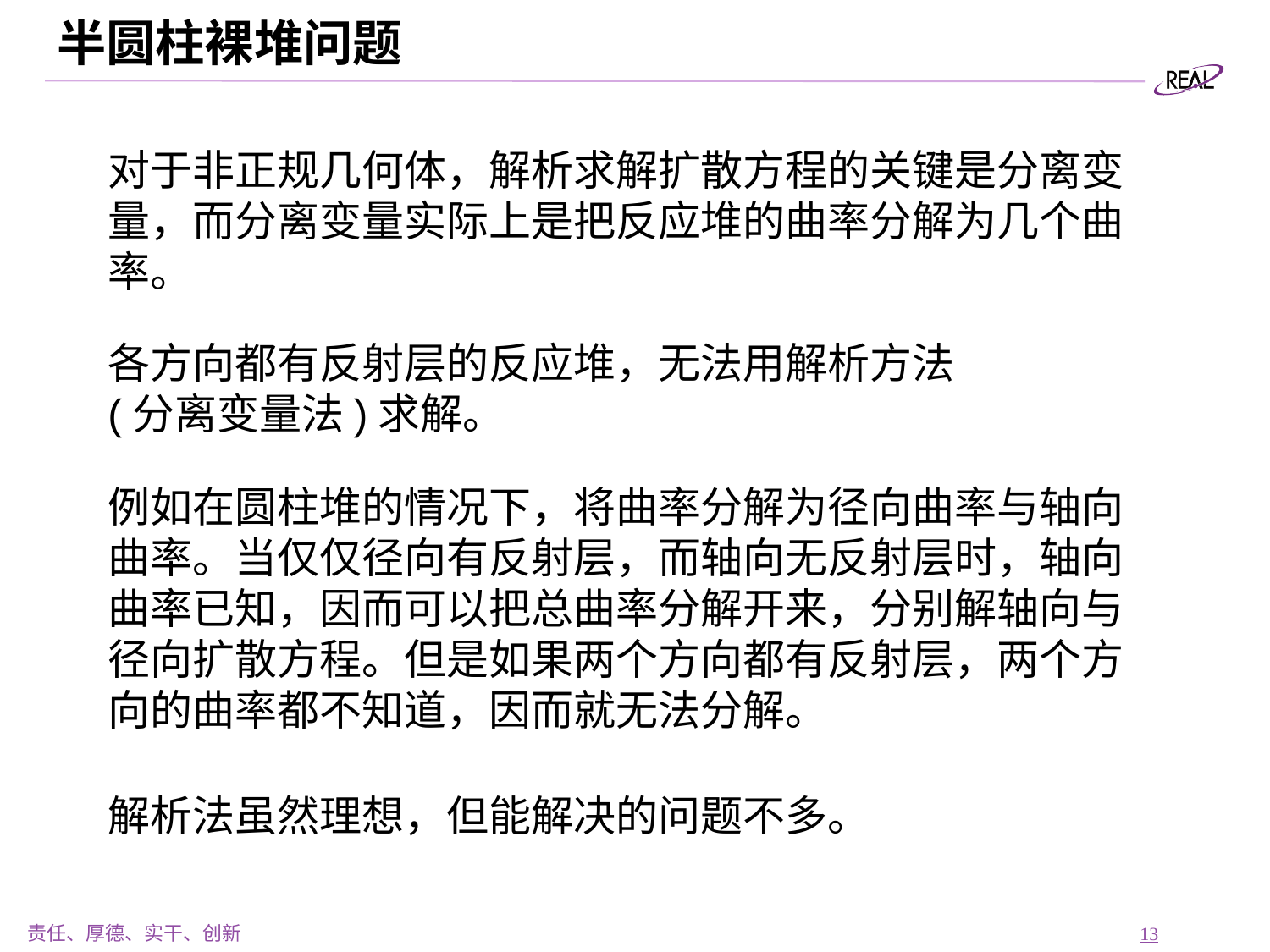

# 半圆柱裸堆问题
对于非正规几何体，解析求解扩散方程的关键是分离变量，而分离变量实际上是把反应堆的曲率分解为几个曲率。
各方向都有反射层的反应堆，无法用解析方法(分离变量法)求解。
例如在圆柱堆的情况下，将曲率分解为径向曲率与轴向曲率。当仅仅径向有反射层，而轴向无反射层时，轴向曲率已知，因而可以把总曲率分解开来，分别解轴向与径向扩散方程。但是如果两个方向都有反射层，两个方向的曲率都不知道，因而就无法分解。
解析法虽然理想，但能解决的问题不多。